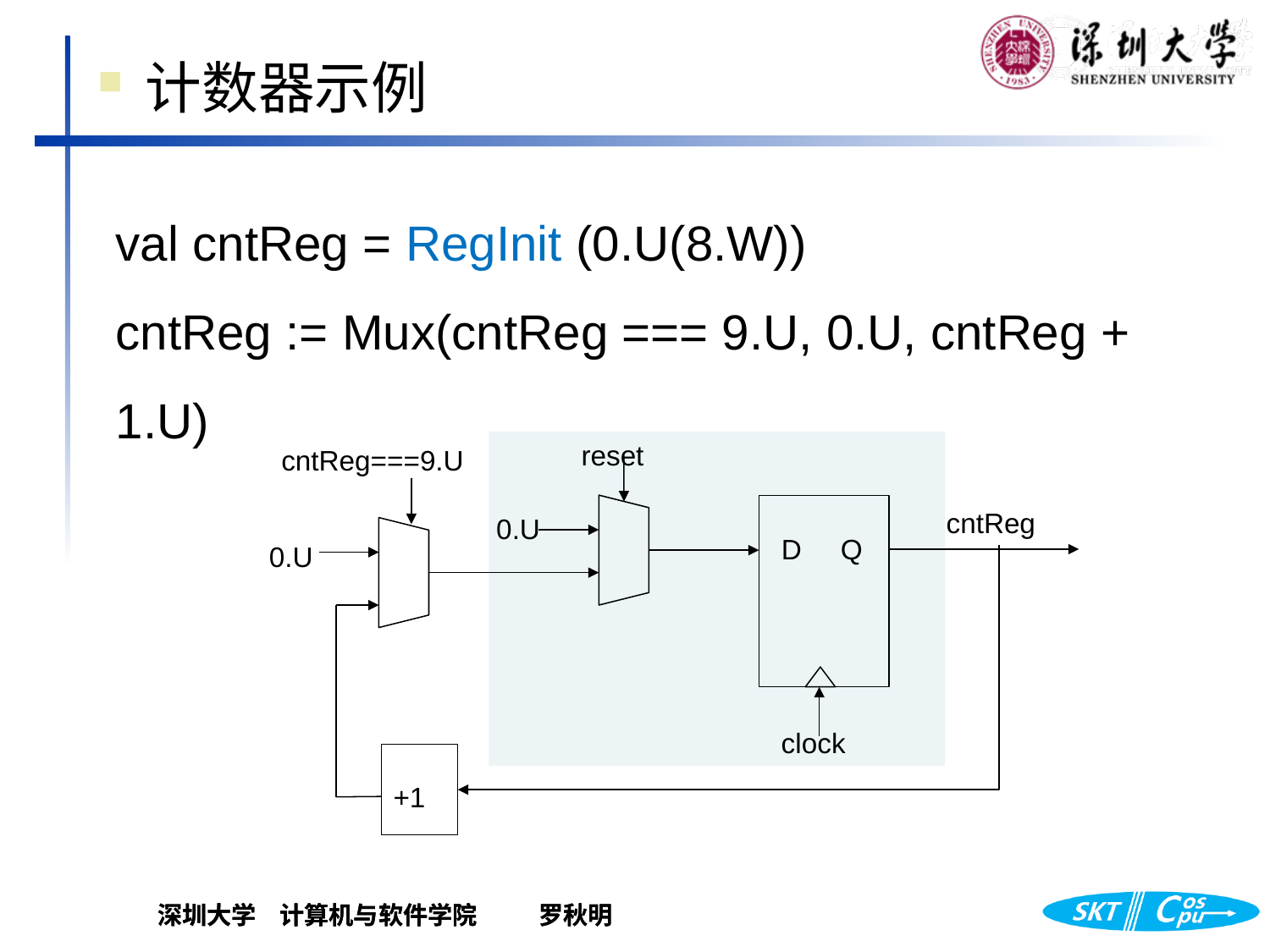

计数器示例
val cntReg = RegInit (0.U(8.W))
cntReg := Mux(cntReg === 9.U, 0.U, cntReg + 1.U)

reset
cntReg===9.U

cntReg
0.U

D     Q
0.U

clock

+1